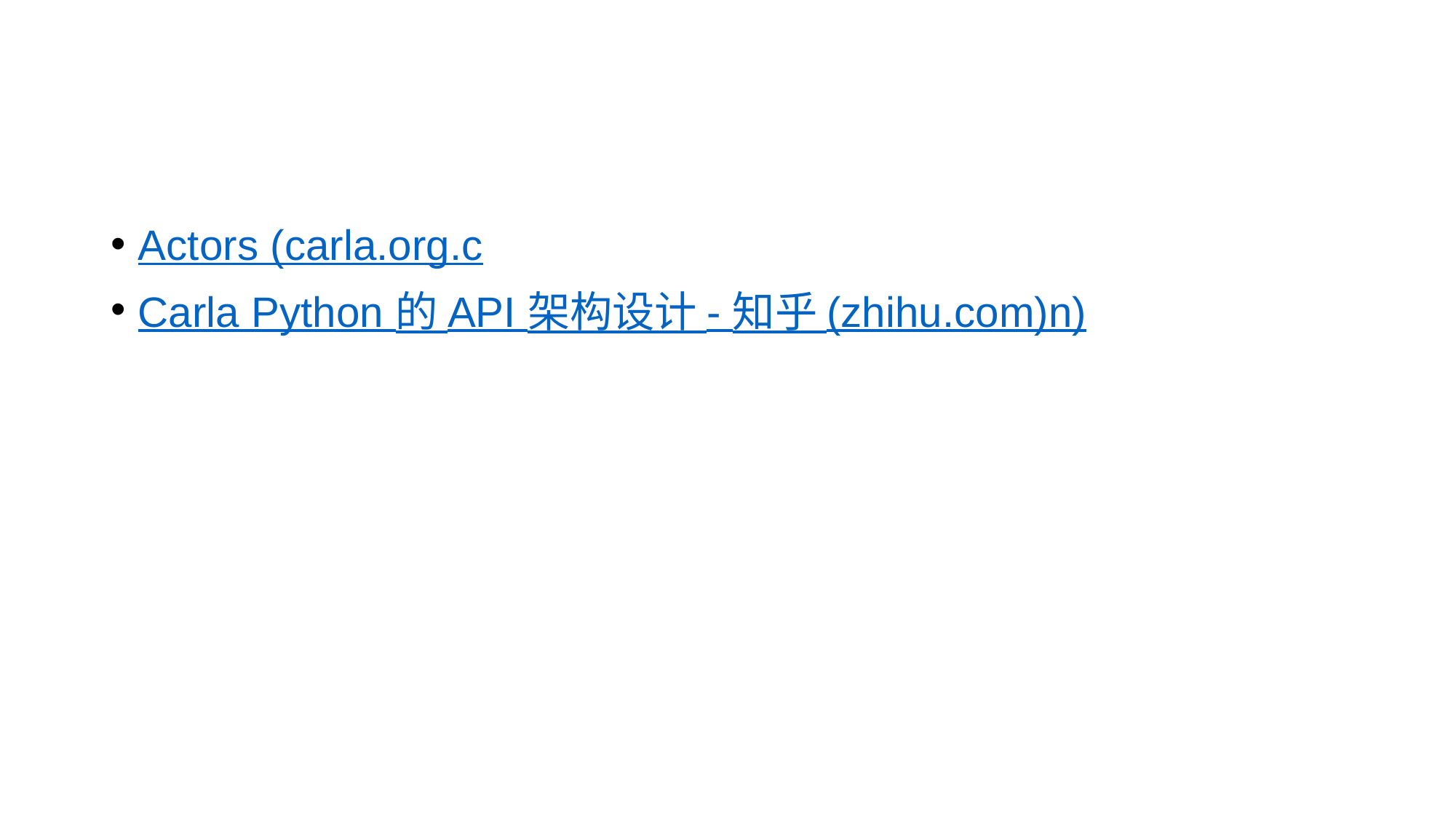

#
Actors (carla.org.c
Carla Python 的 API 架构设计 - 知乎 (zhihu.com)n)